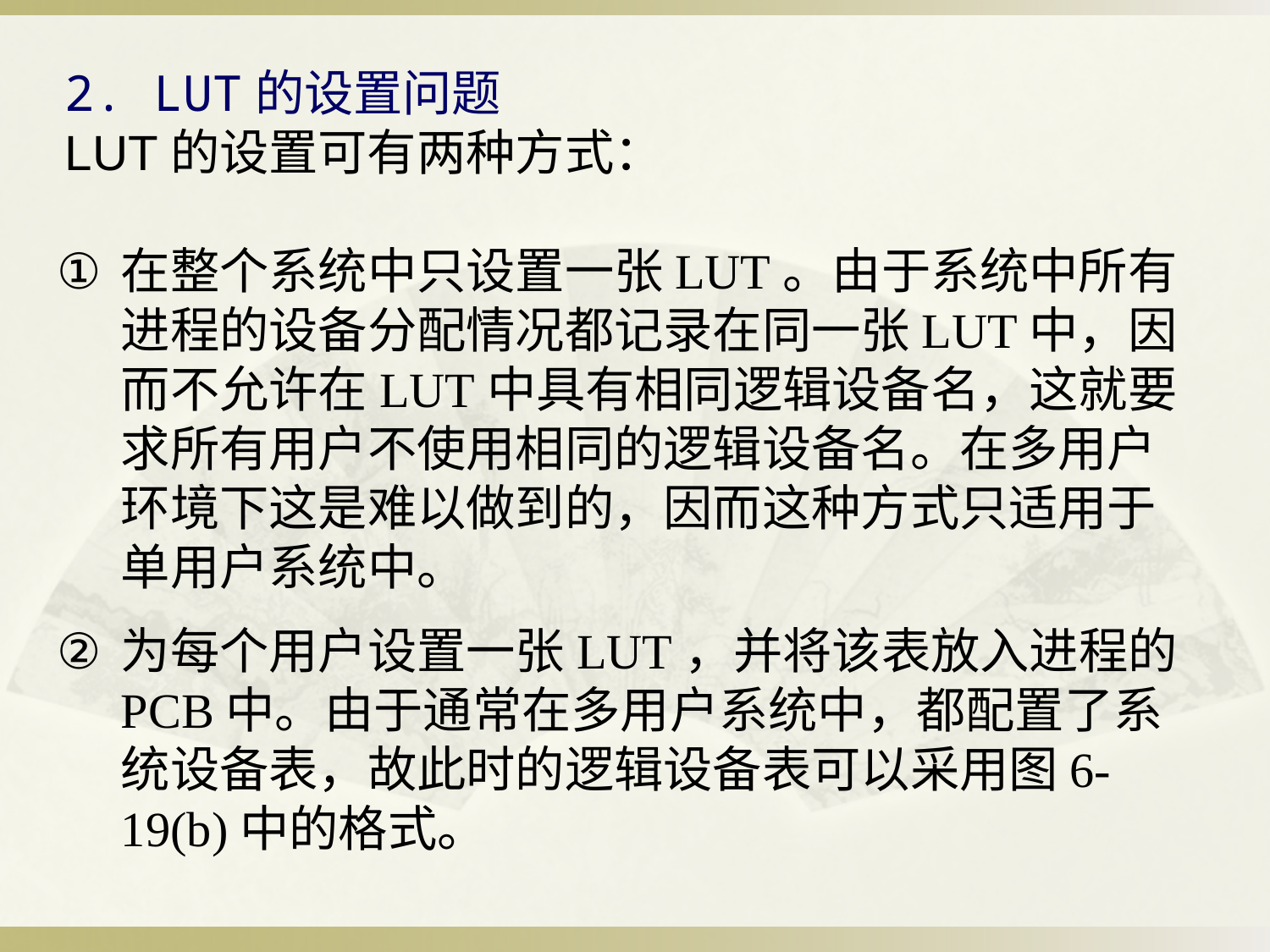

2. LUT的设置问题
LUT的设置可有两种方式：
在整个系统中只设置一张LUT。由于系统中所有进程的设备分配情况都记录在同一张LUT中，因而不允许在LUT中具有相同逻辑设备名，这就要求所有用户不使用相同的逻辑设备名。在多用户环境下这是难以做到的，因而这种方式只适用于单用户系统中。
为每个用户设置一张LUT，并将该表放入进程的PCB中。由于通常在多用户系统中，都配置了系统设备表，故此时的逻辑设备表可以采用图6-19(b)中的格式。